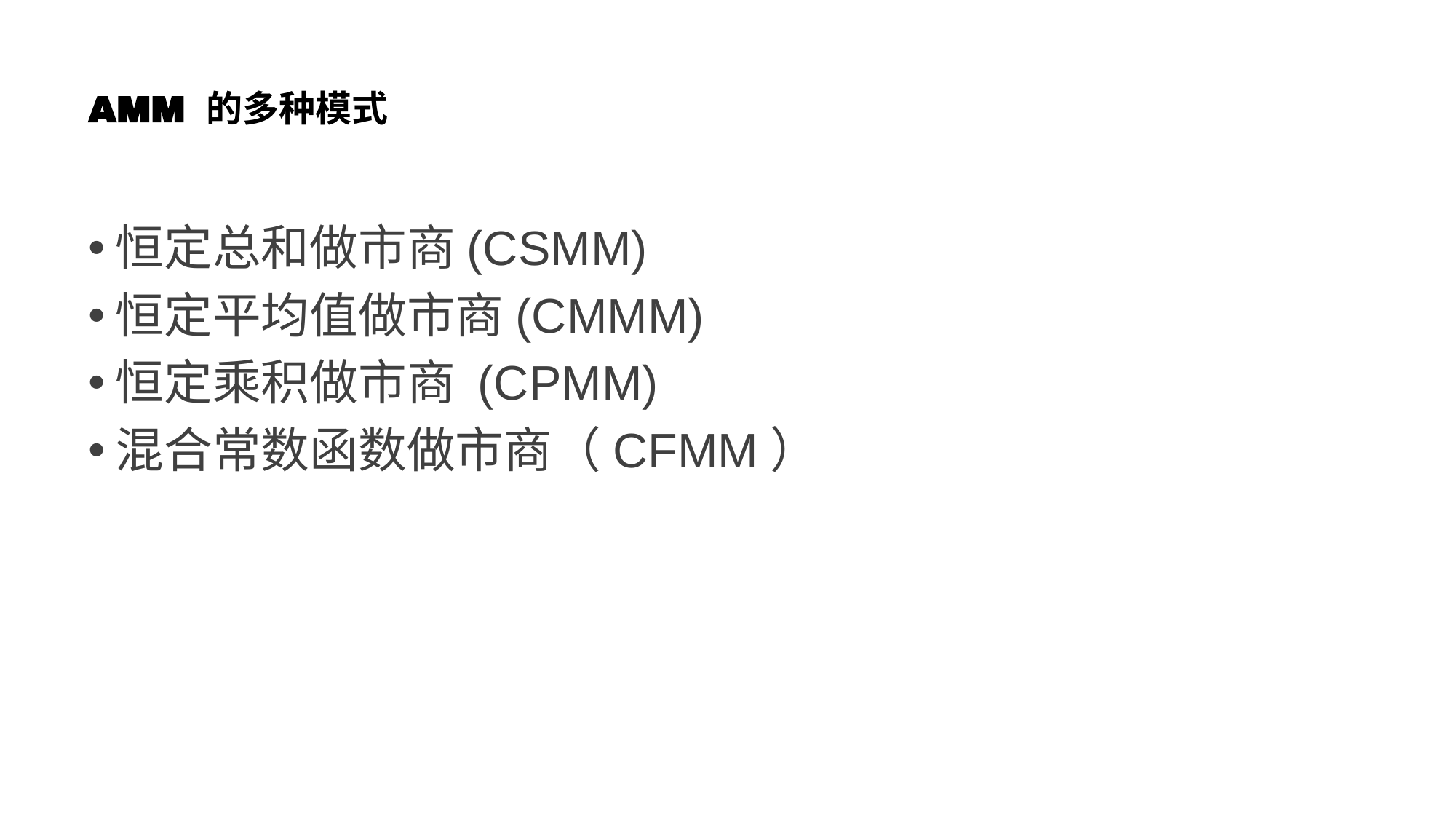

# AMM 的多种模式
恒定总和做市商(CSMM)
恒定平均值做市商(CMMM)
恒定乘积做市商 (CPMM)
混合常数函数做市商（CFMM）